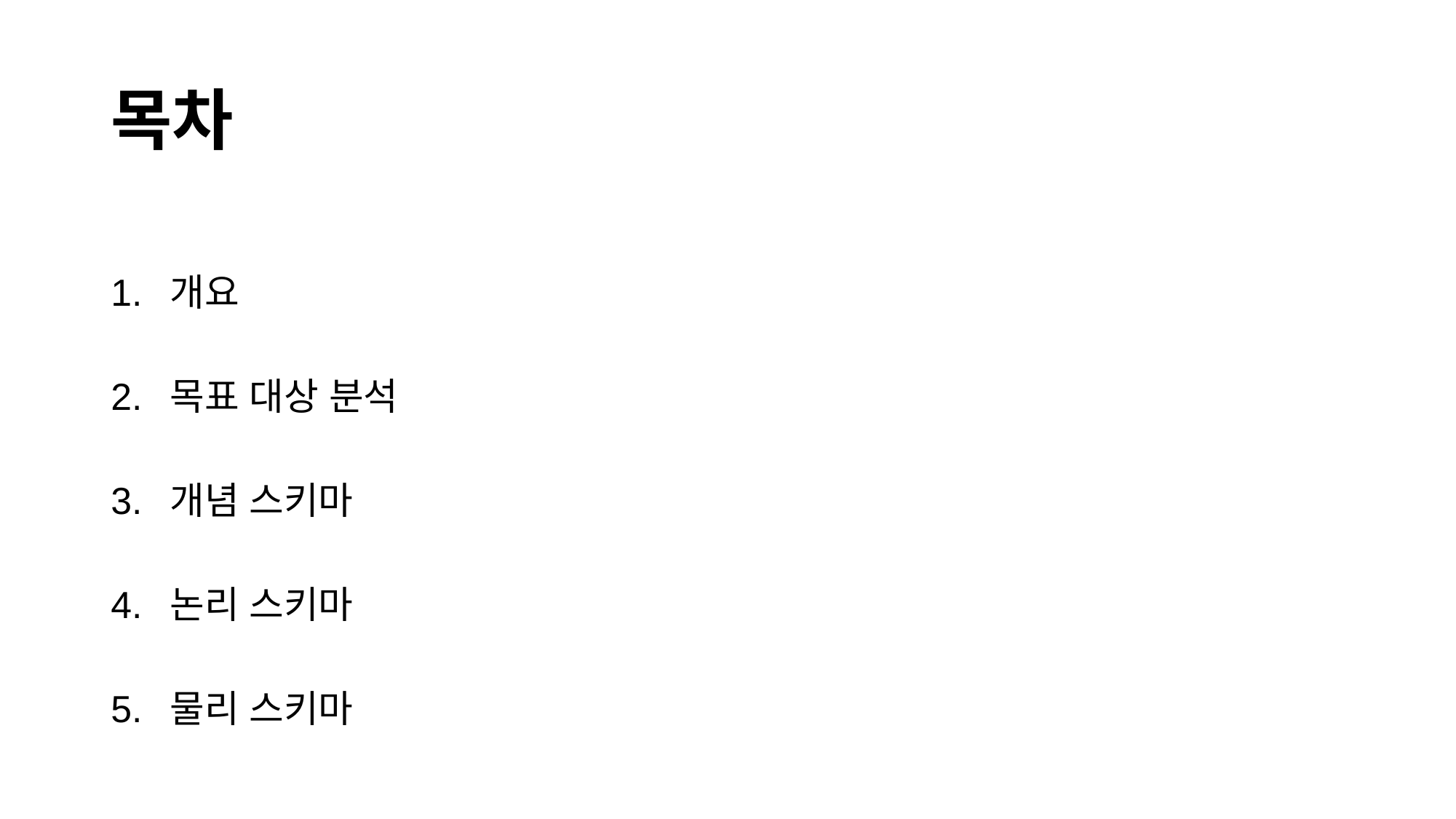

# 목차
개요
목표 대상 분석
개념 스키마
논리 스키마
물리 스키마